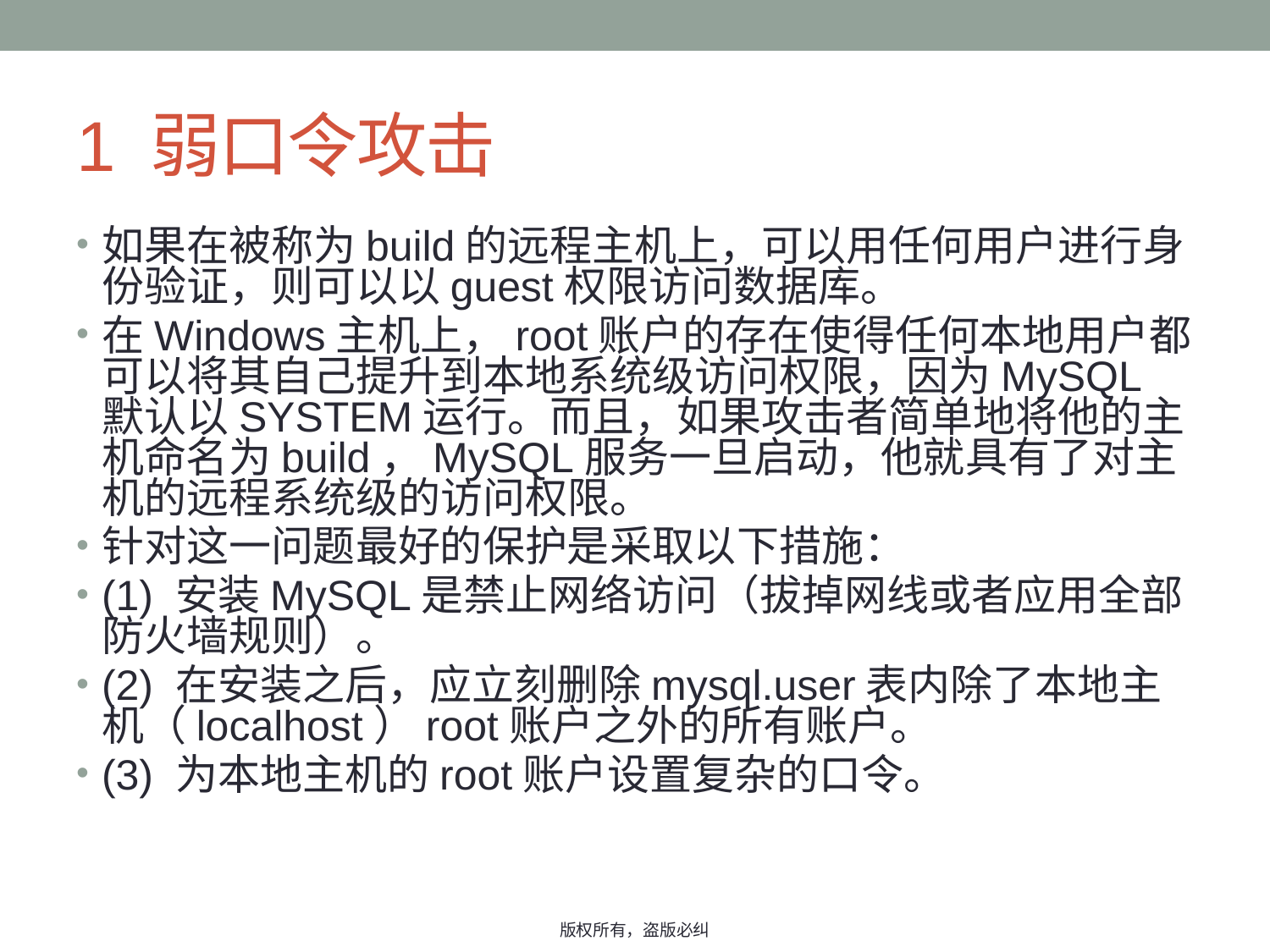

# 1 弱口令攻击
如果在被称为build的远程主机上，可以用任何用户进行身份验证，则可以以guest权限访问数据库。
在Windows主机上，root账户的存在使得任何本地用户都可以将其自己提升到本地系统级访问权限，因为MySQL默认以SYSTEM运行。而且，如果攻击者简单地将他的主机命名为build，MySQL服务一旦启动，他就具有了对主机的远程系统级的访问权限。
针对这一问题最好的保护是采取以下措施：
(1) 安装MySQL是禁止网络访问（拔掉网线或者应用全部防火墙规则）。
(2) 在安装之后，应立刻删除mysql.user表内除了本地主机（localhost）root账户之外的所有账户。
(3) 为本地主机的root账户设置复杂的口令。
版权所有，盗版必纠